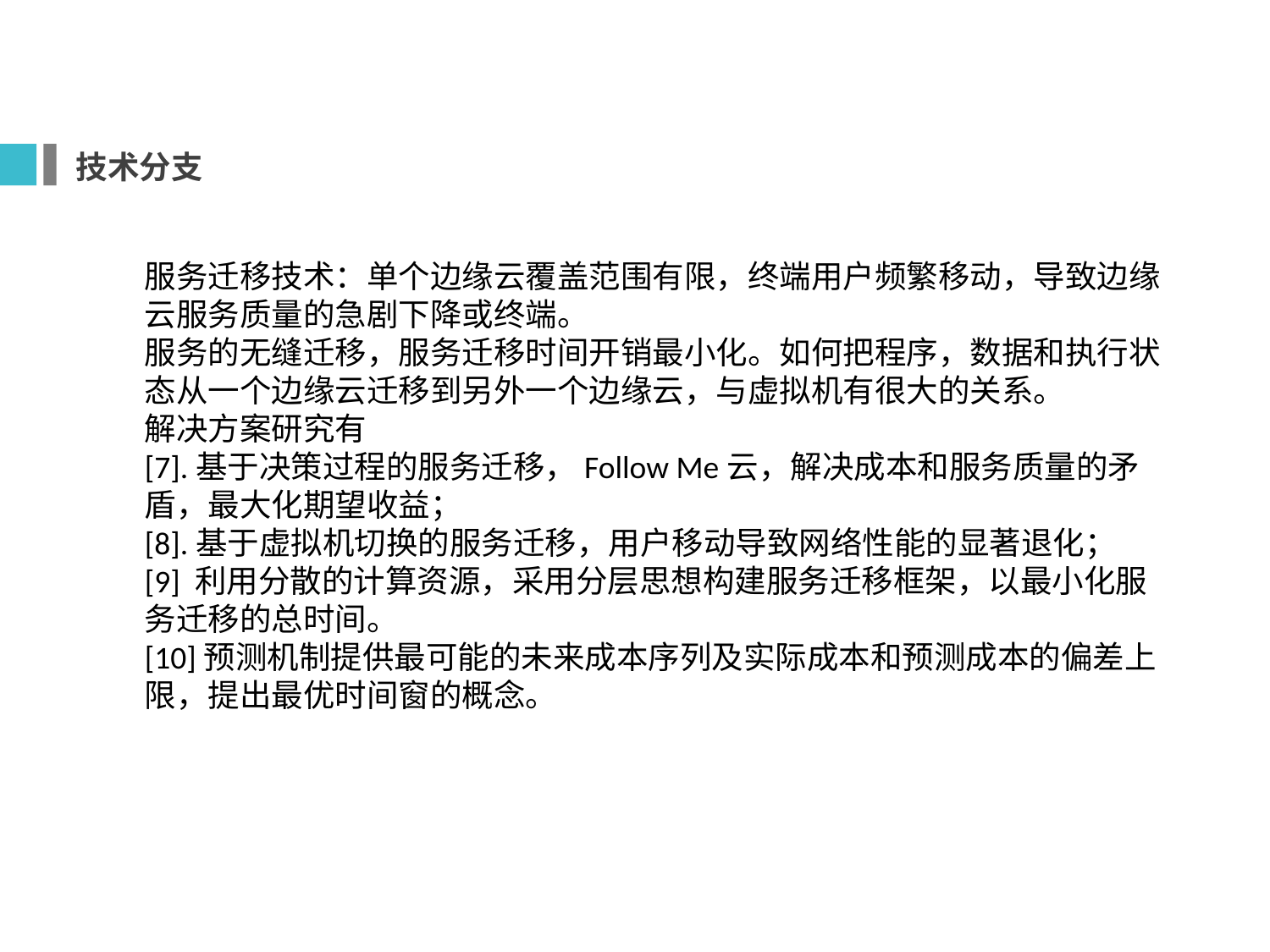

技术分支

服务迁移技术：单个边缘云覆盖范围有限，终端用户频繁移动，导致边缘云服务质量的急剧下降或终端。
服务的无缝迁移，服务迁移时间开销最小化。如何把程序，数据和执行状态从一个边缘云迁移到另外一个边缘云，与虚拟机有很大的关系。
解决方案研究有
[7].基于决策过程的服务迁移，Follow Me云，解决成本和服务质量的矛盾，最大化期望收益；
[8].基于虚拟机切换的服务迁移，用户移动导致网络性能的显著退化；
[9] 利用分散的计算资源，采用分层思想构建服务迁移框架，以最小化服务迁移的总时间。
[10]预测机制提供最可能的未来成本序列及实际成本和预测成本的偏差上限，提出最优时间窗的概念。